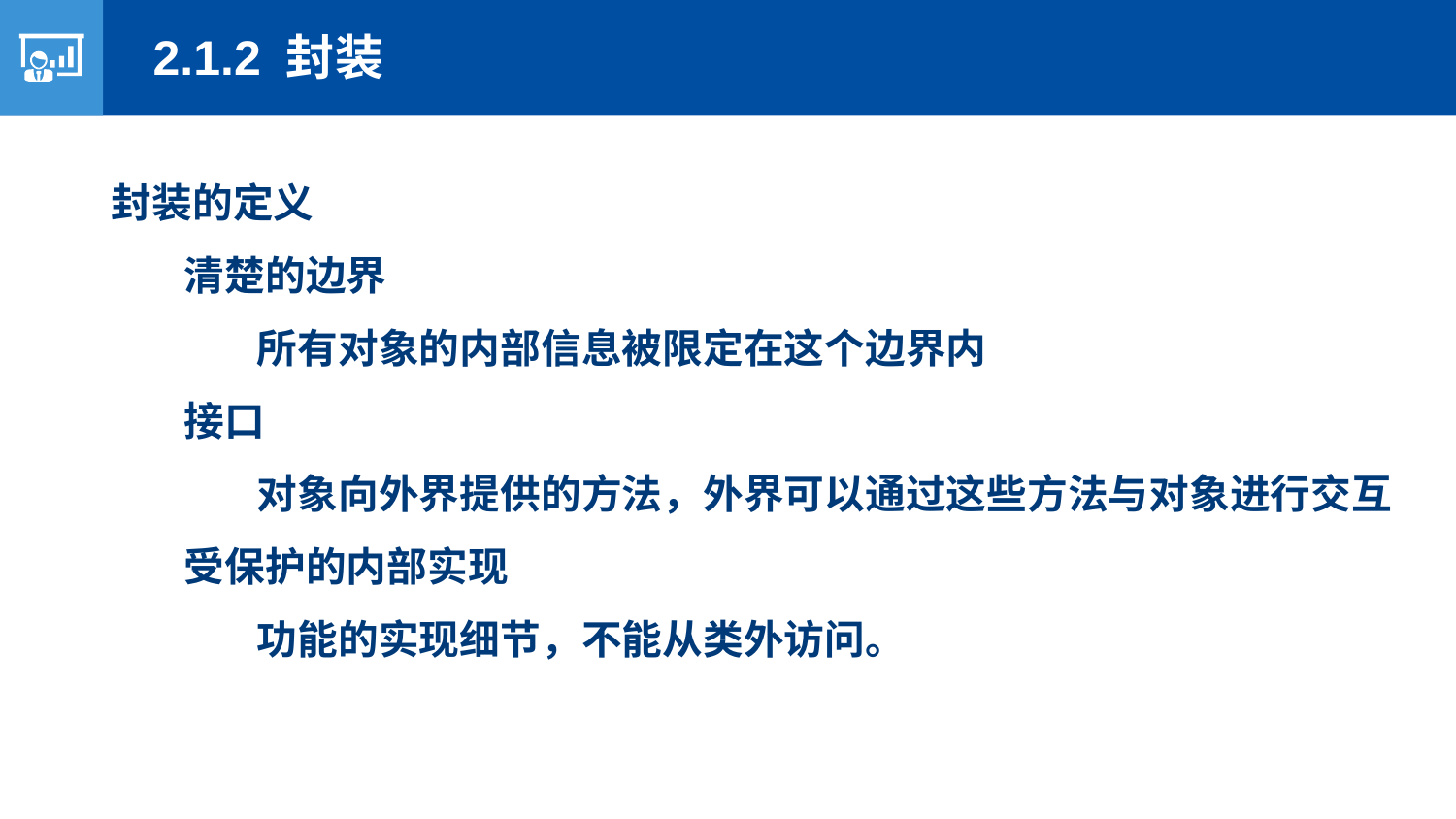

2.1.2 封装
封装的定义
清楚的边界
所有对象的内部信息被限定在这个边界内
接口
对象向外界提供的方法，外界可以通过这些方法与对象进行交互
受保护的内部实现
功能的实现细节，不能从类外访问。